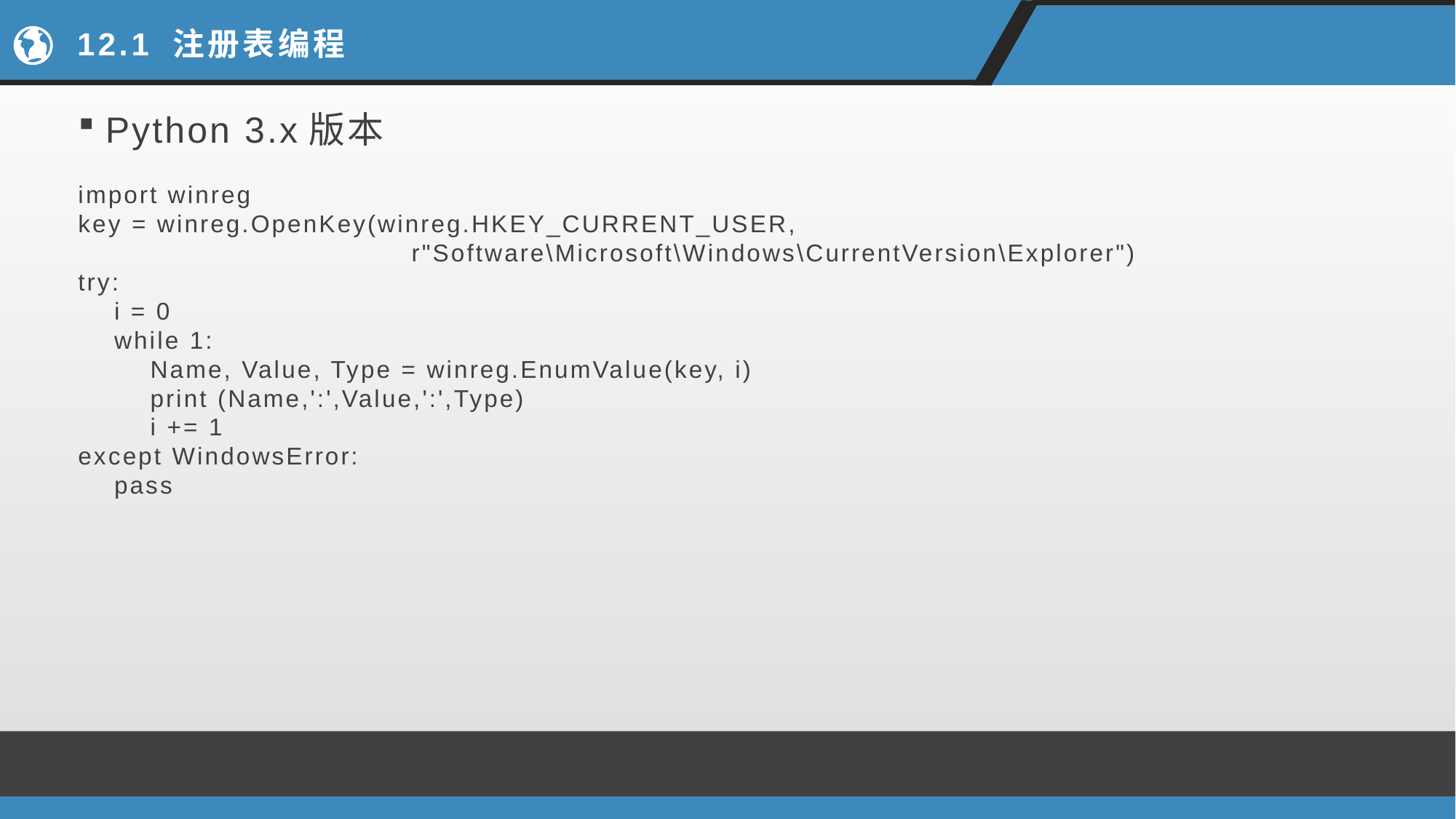

# 12.1 注册表编程

Python 3.x版本

import winreg
key = winreg.OpenKey(winreg.HKEY_CURRENT_USER,
                                     r"Software\Microsoft\Windows\CurrentVersion\Explorer")
try:
    i = 0
    while 1:
        Name, Value, Type = winreg.EnumValue(key, i)
        print (Name,':',Value,':',Type)
        i += 1
except WindowsError:
    pass